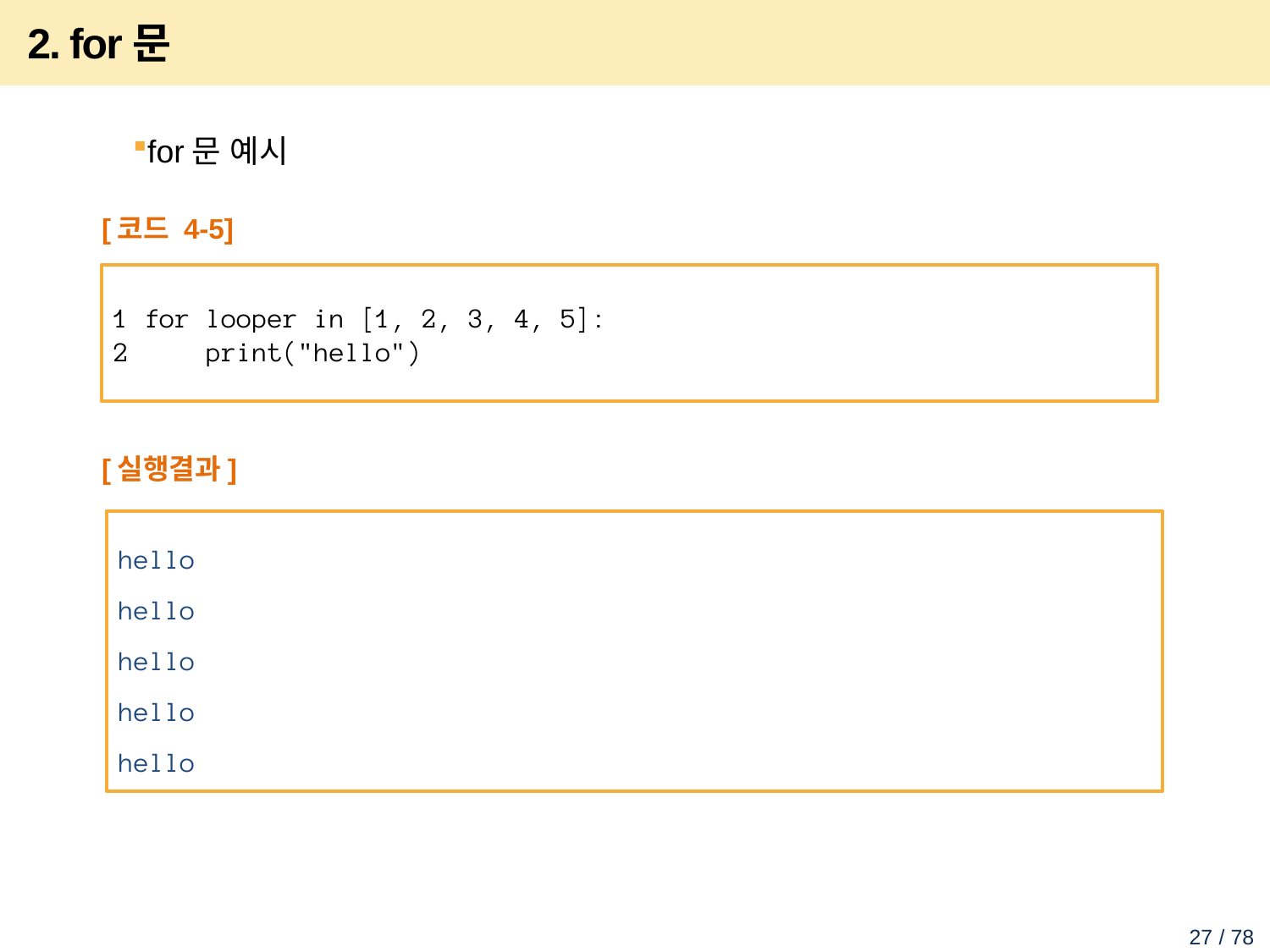

# 2. for문
for문 예시

[코드 4-5]
1 for looper in [1, 2, 3, 4, 5]:
2     print("hello")
[실행결과]
hello
hello
hello
hello
hello